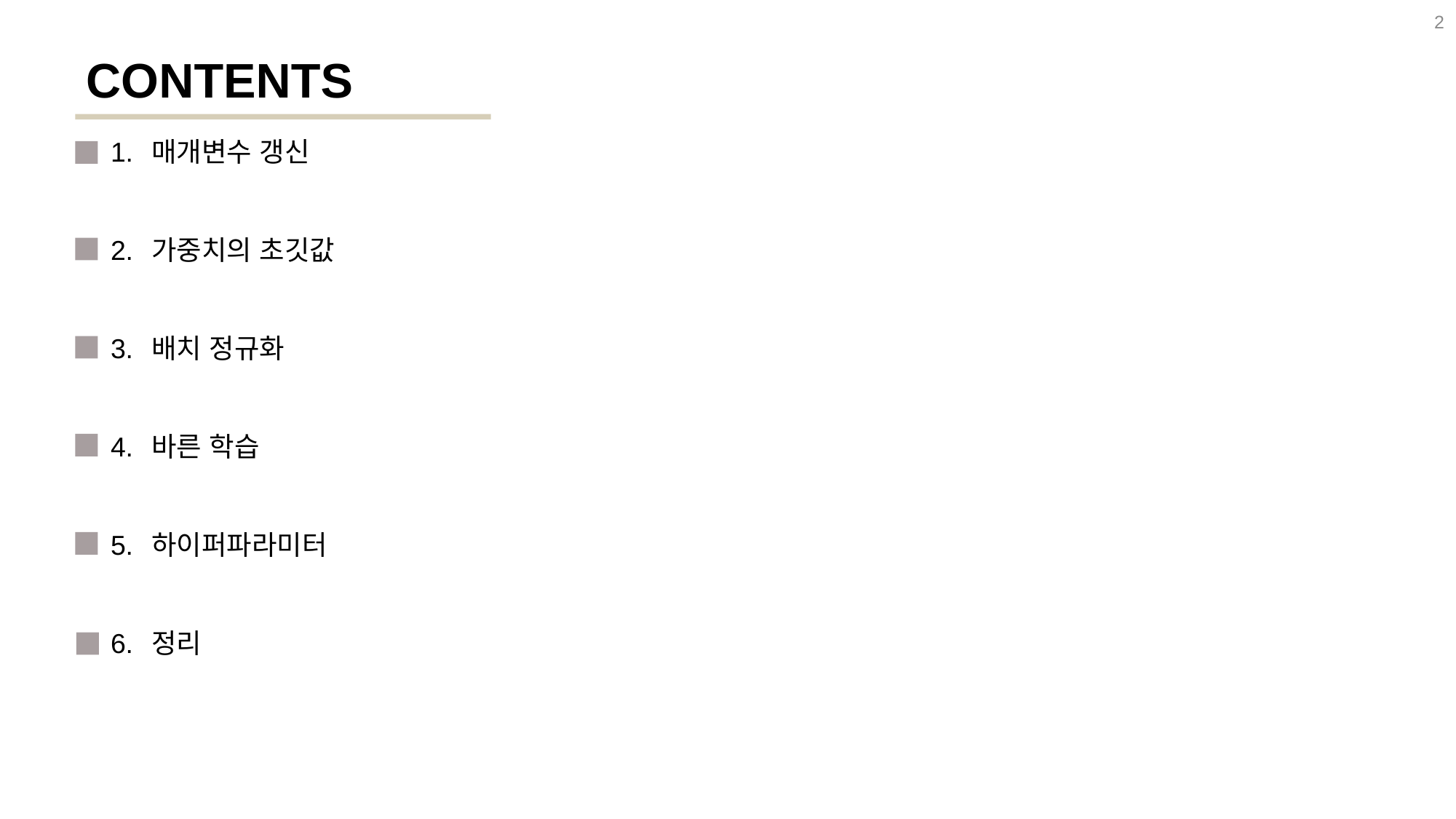

2
CONTENTS

매개변수 갱신

가중치의 초깃값

배치 정규화

바른 학습

하이퍼파라미터

정리